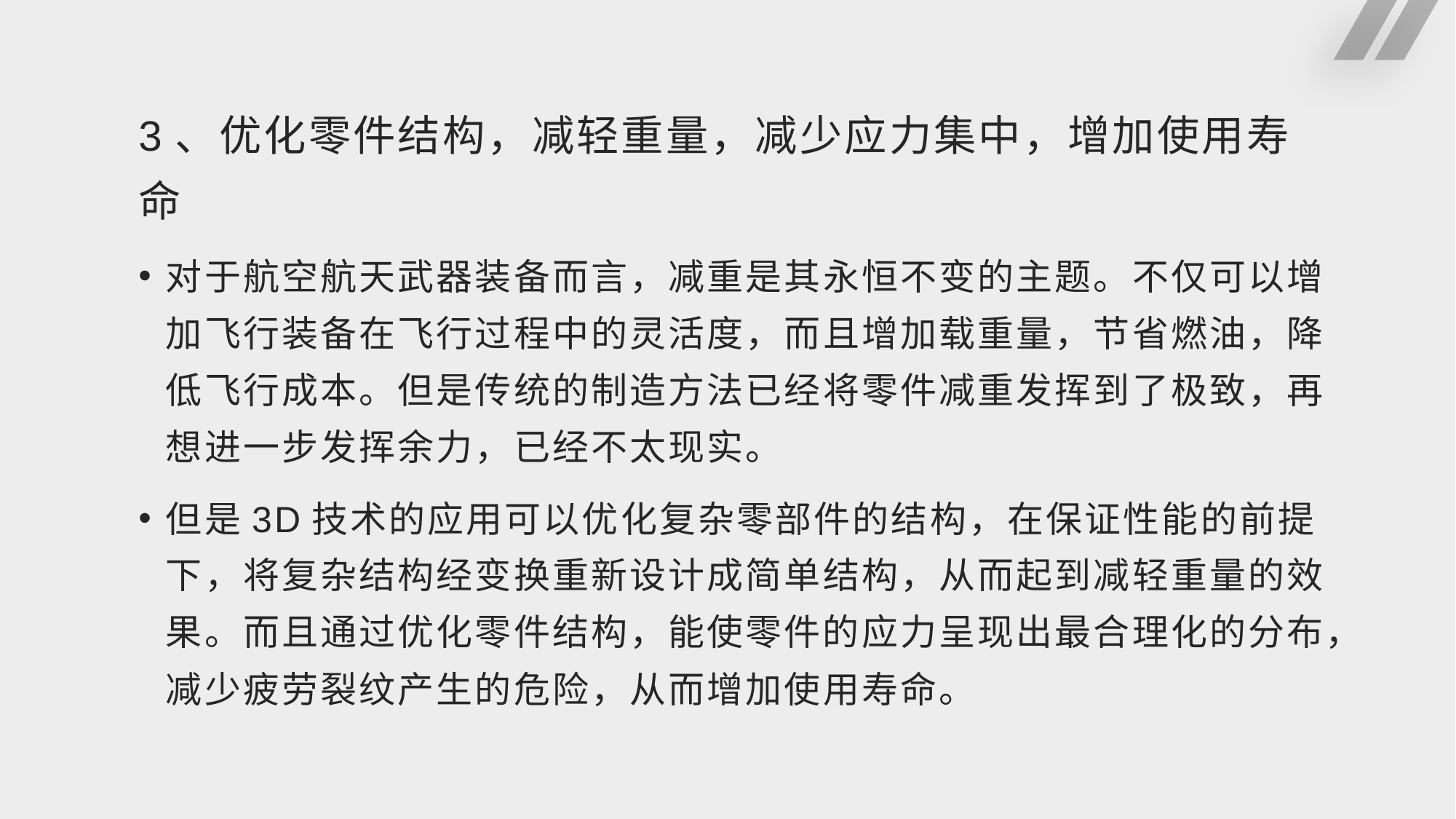

3、优化零件结构，减轻重量，减少应力集中，增加使用寿命
对于航空航天武器装备而言，减重是其永恒不变的主题。不仅可以增加飞行装备在飞行过程中的灵活度，而且增加载重量，节省燃油，降低飞行成本。但是传统的制造方法已经将零件减重发挥到了极致，再想进一步发挥余力，已经不太现实。
但是3D技术的应用可以优化复杂零部件的结构，在保证性能的前提下，将复杂结构经变换重新设计成简单结构，从而起到减轻重量的效果。而且通过优化零件结构，能使零件的应力呈现出最合理化的分布，减少疲劳裂纹产生的危险，从而增加使用寿命。